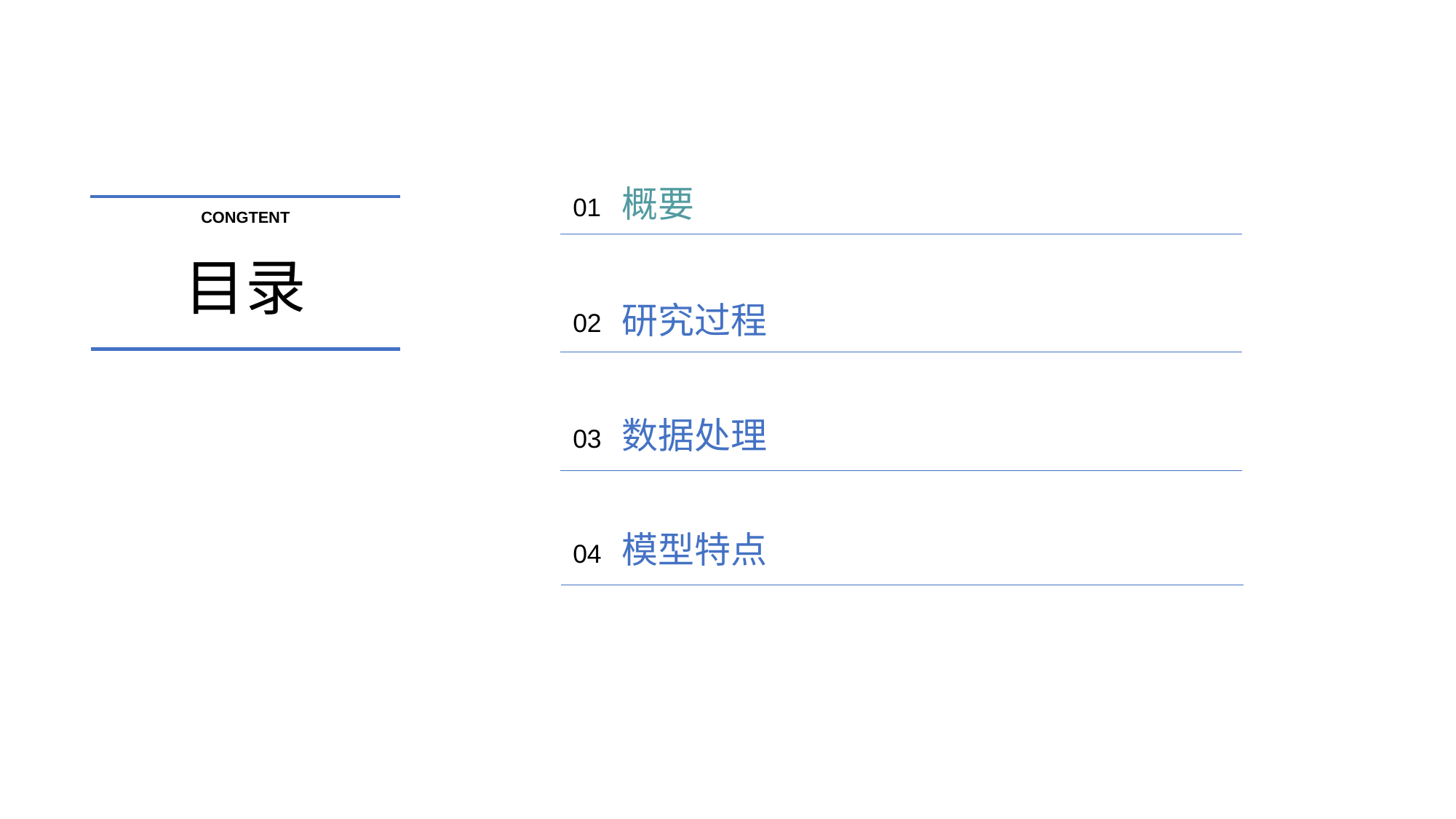

概要
01
CONGTENT
目录
研究过程
02
数据处理
03
模型特点
04